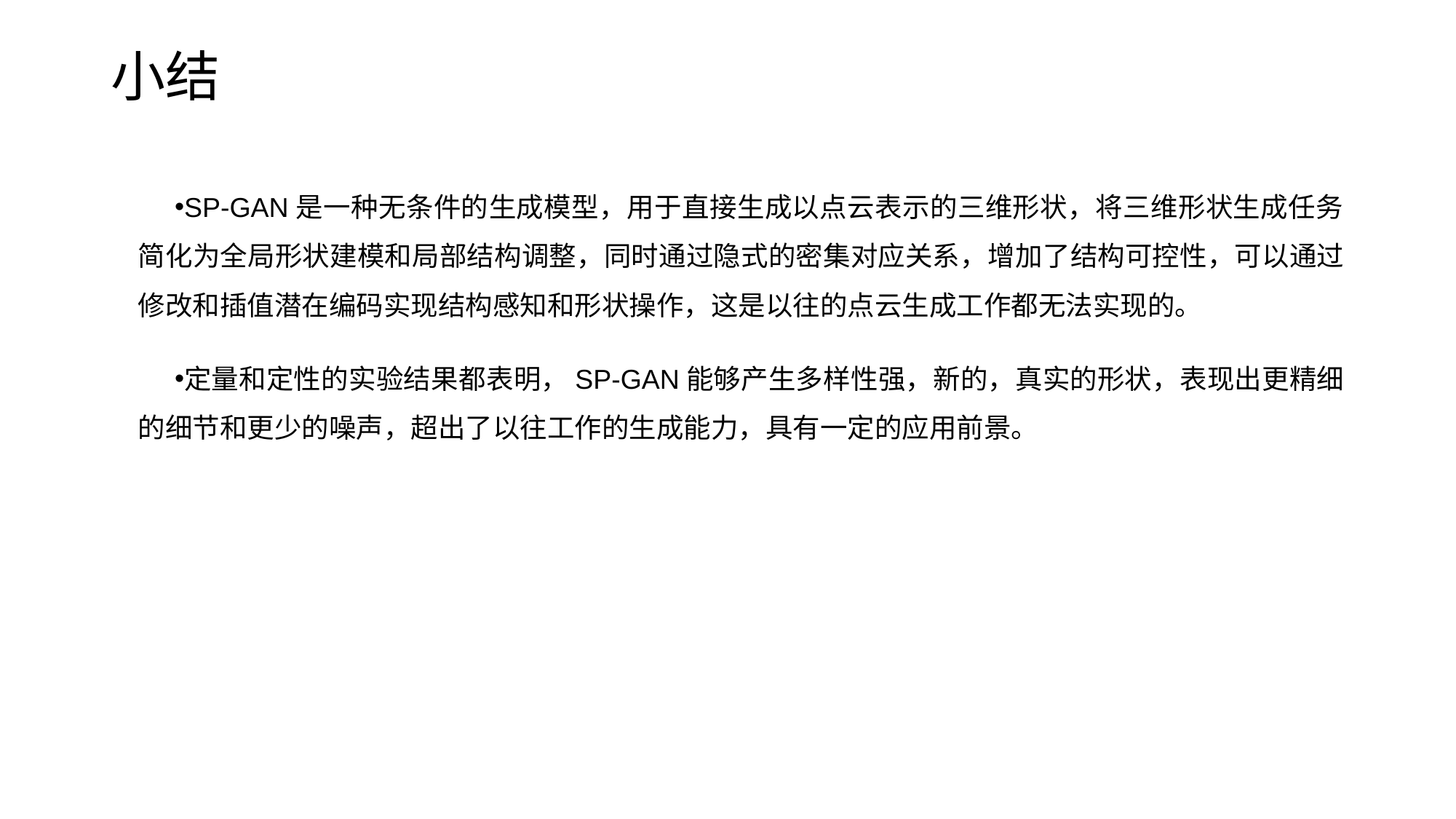

# 小结
SP-GAN是一种无条件的生成模型，用于直接生成以点云表示的三维形状，将三维形状生成任务简化为全局形状建模和局部结构调整，同时通过隐式的密集对应关系，增加了结构可控性，可以通过修改和插值潜在编码实现结构感知和形状操作，这是以往的点云生成工作都无法实现的。
定量和定性的实验结果都表明，SP-GAN能够产生多样性强，新的，真实的形状，表现出更精细的细节和更少的噪声，超出了以往工作的生成能力，具有一定的应用前景。